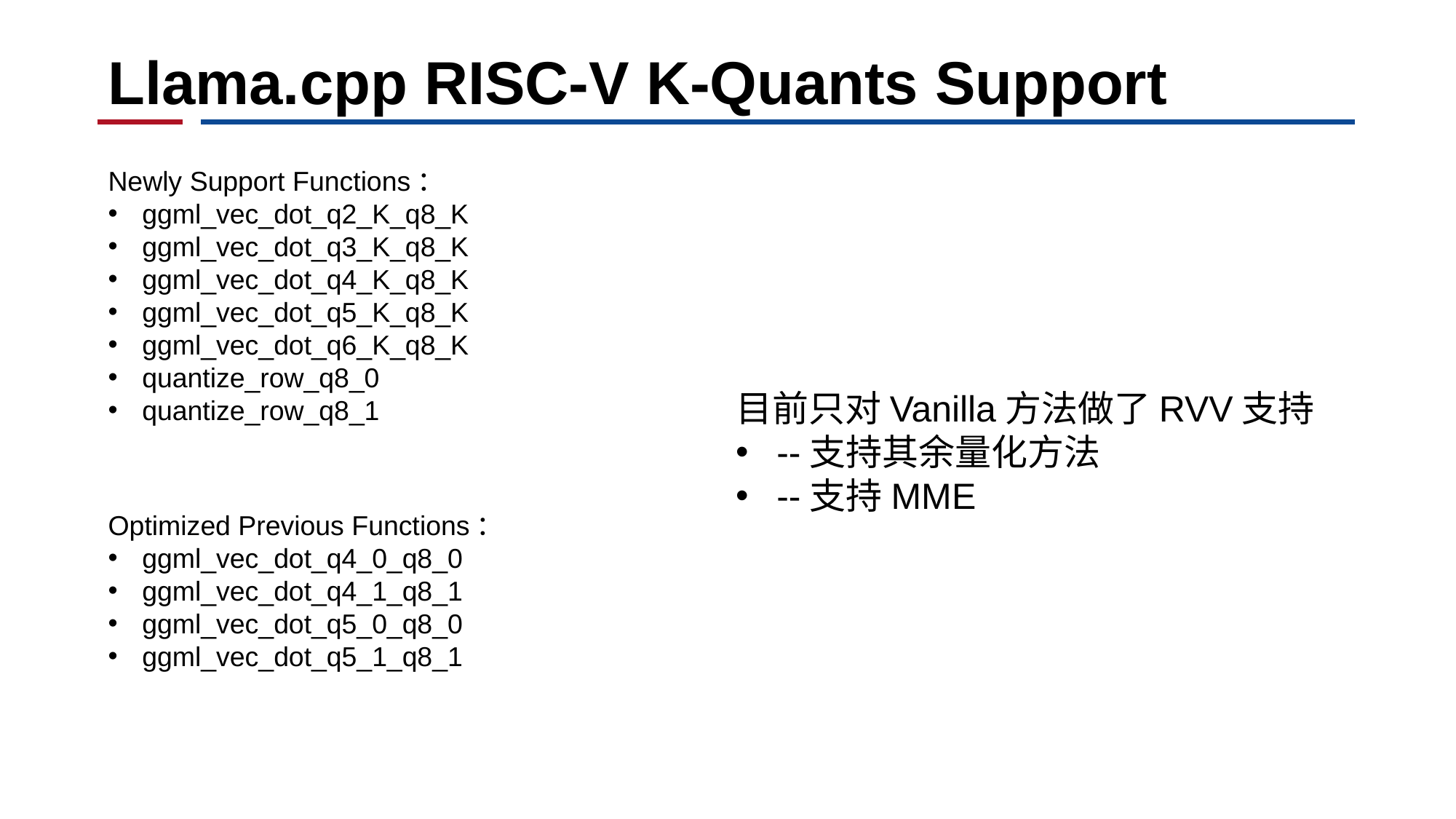

# Llama.cpp RISC-V K-Quants Support
Newly Support Functions：
ggml_vec_dot_q2_K_q8_K
ggml_vec_dot_q3_K_q8_K
ggml_vec_dot_q4_K_q8_K
ggml_vec_dot_q5_K_q8_K
ggml_vec_dot_q6_K_q8_K
quantize_row_q8_0
quantize_row_q8_1

目前只对Vanilla方法做了RVV支持
--支持其余量化方法
--支持MME
Optimized Previous Functions：
ggml_vec_dot_q4_0_q8_0
ggml_vec_dot_q4_1_q8_1
ggml_vec_dot_q5_0_q8_0
ggml_vec_dot_q5_1_q8_1